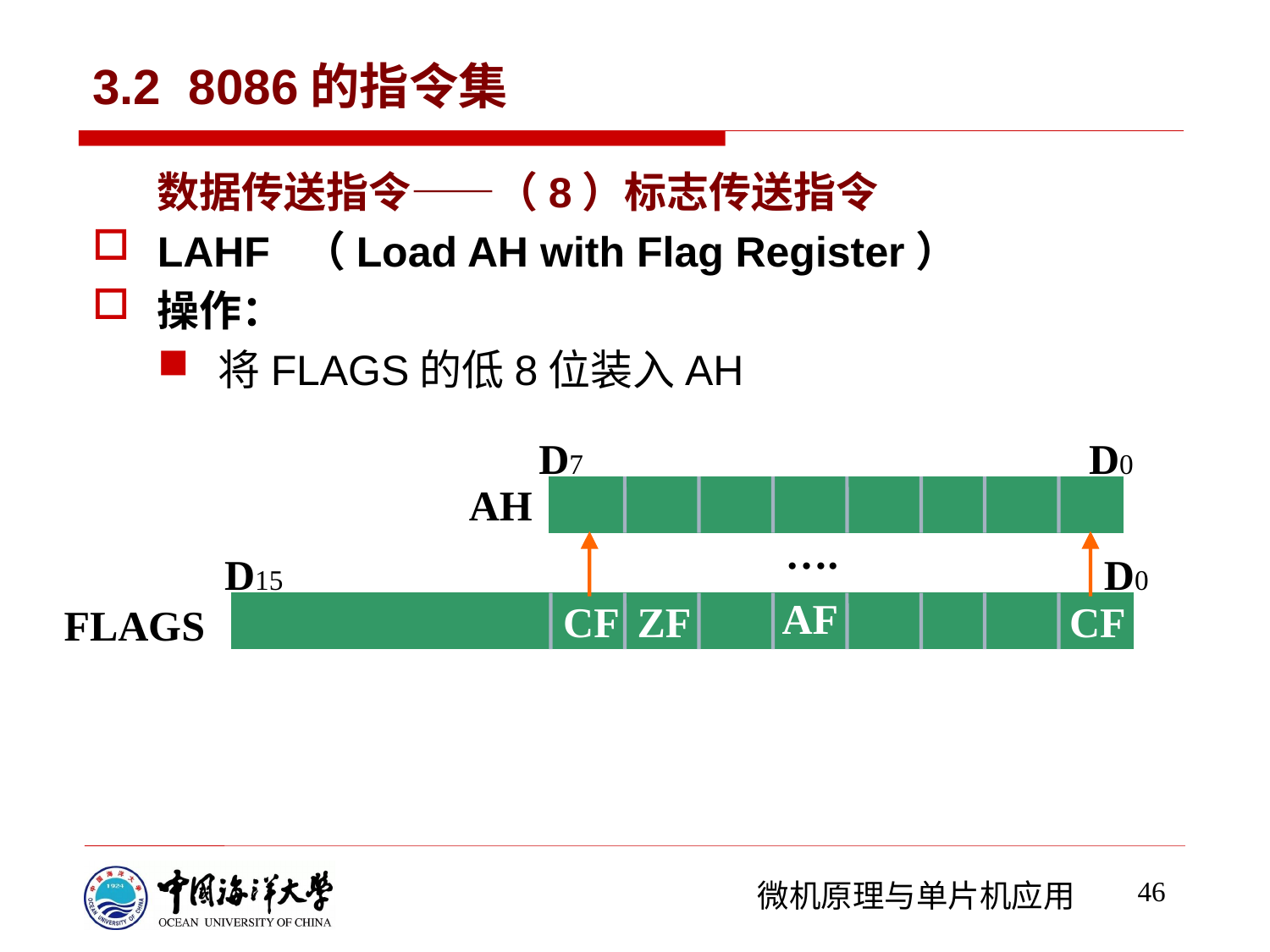

# 3.2  8086的指令集
数据传送指令——（8）标志传送指令
LAHF  （Load AH with Flag Register）
操作：
将FLAGS的低8位装入AH

D0
D7
AH

….

D15
D0
AF
CF
ZF
CF
FLAGS

46